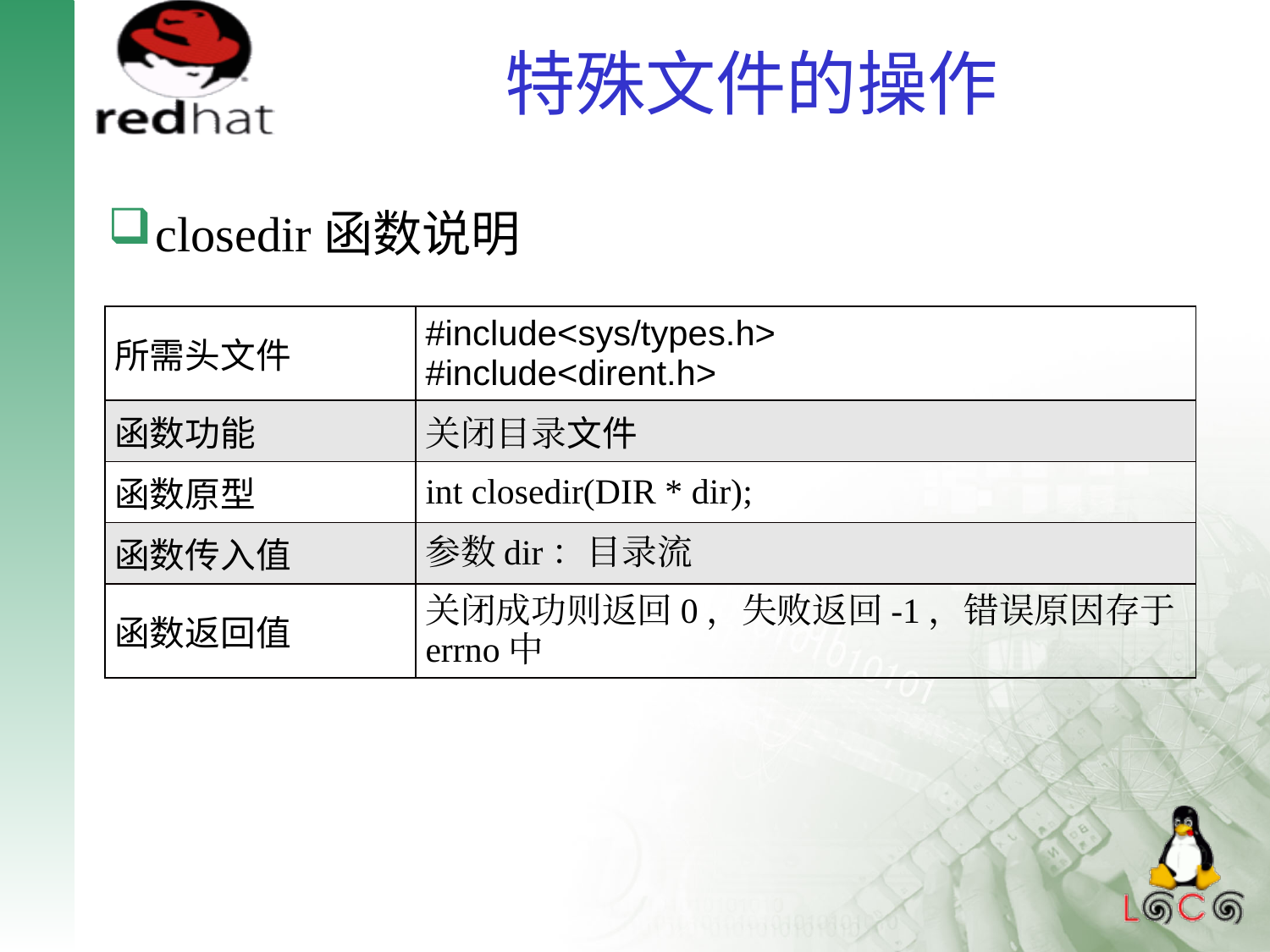

# 特殊文件的操作
closedir函数说明

| 所需头文件 | #include<sys/types.h> #include<dirent.h> |
| --- | --- |
| 函数功能 | 关闭目录文件 |
| 函数原型 | int closedir(DIR \* dir); |
| 函数传入值 | 参数dir：目录流 |
| 函数返回值 | 关闭成功则返回0，失败返回-1，错误原因存于errno中 |